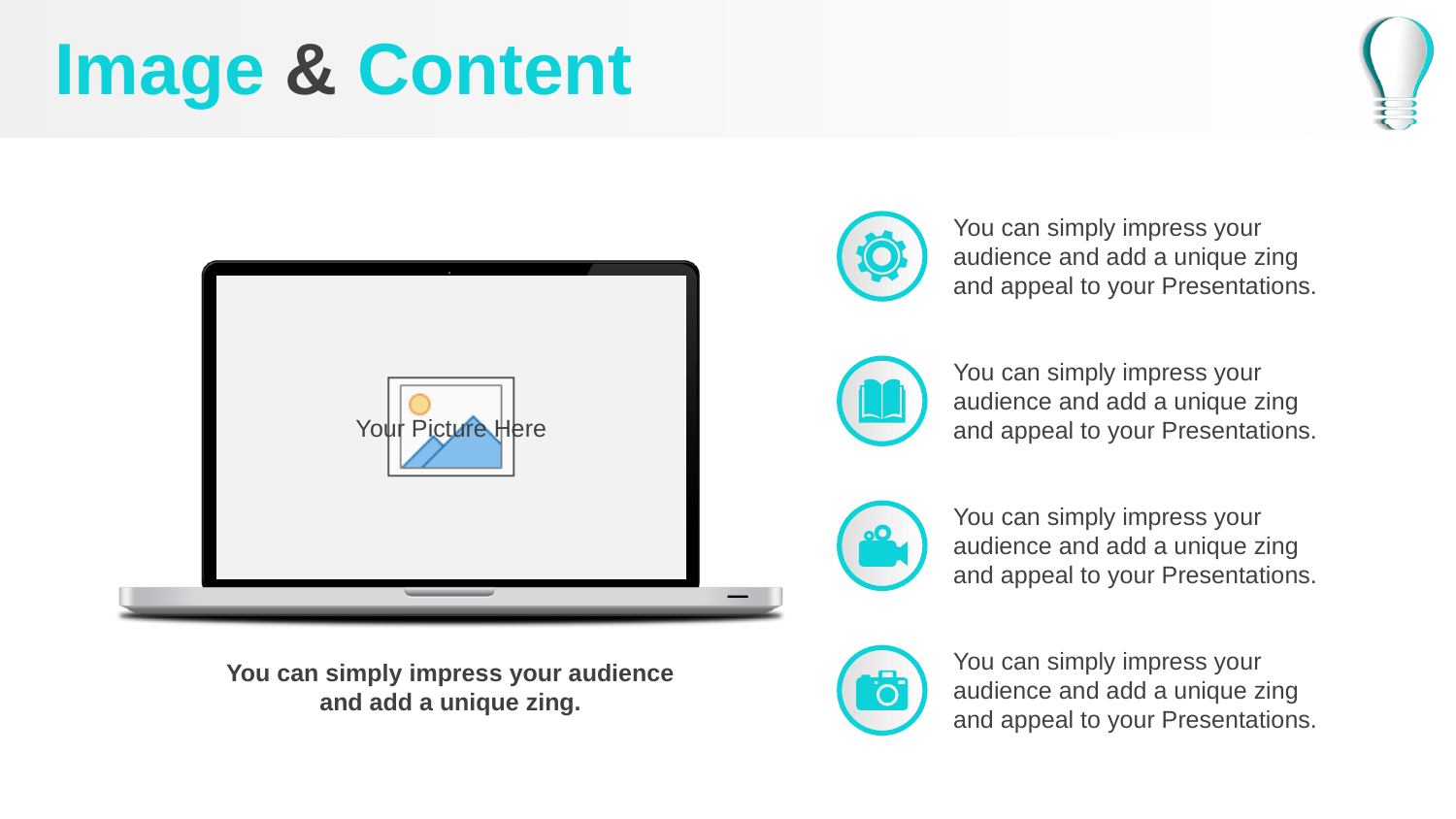

# Image & Content
You can simply impress your audience and add a unique zing and appeal to your Presentations.

You can simply impress your audience and add a unique zing and appeal to your Presentations.

You can simply impress your audience and add a unique zing and appeal to your Presentations.

모바일 이미지

You can simply impress your audience and add a unique zing and appeal to your Presentations.

You can simply impress your audience and add a unique zing.